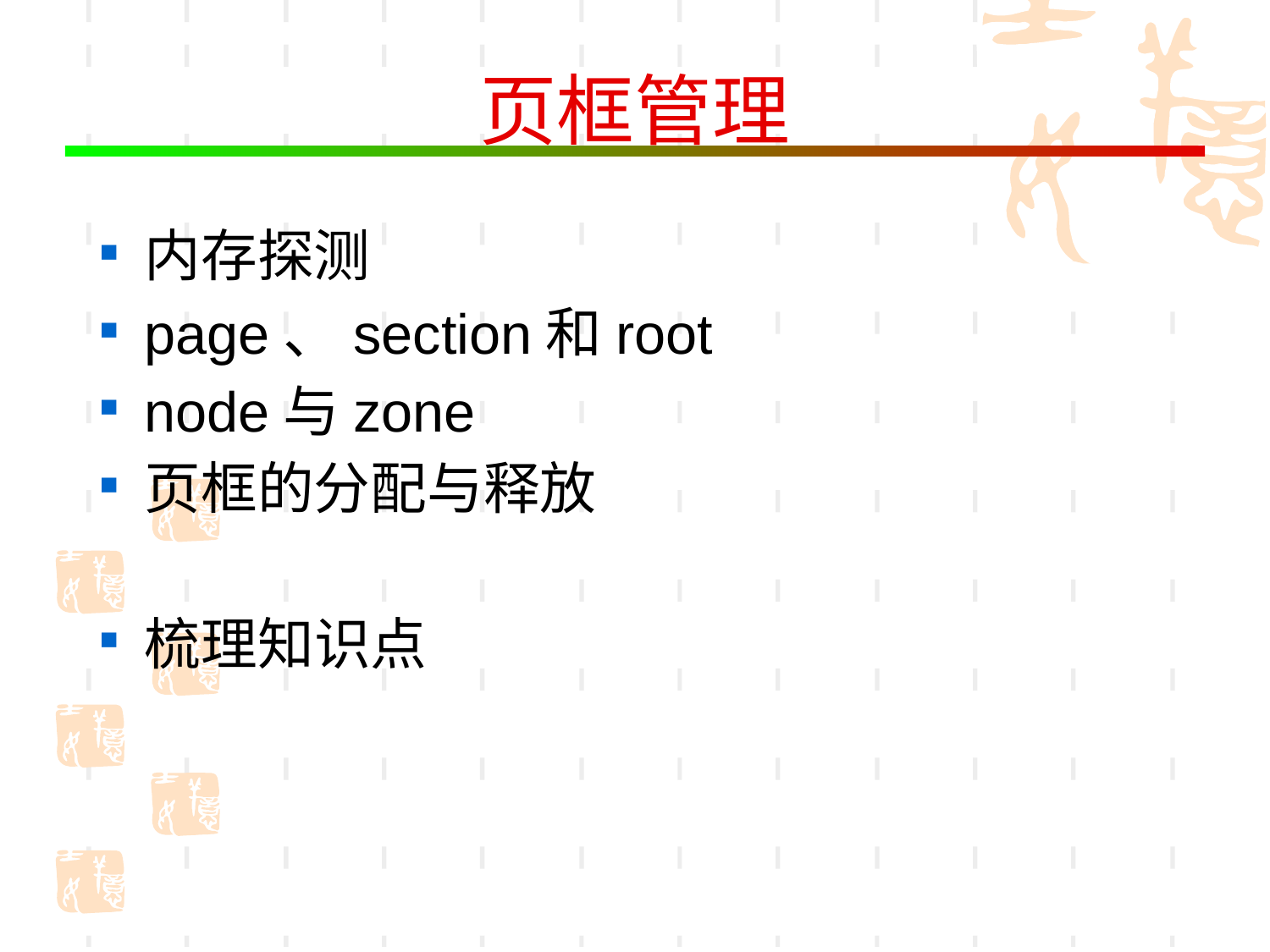

# 页框管理
内存探测
page、section和root
node与zone
页框的分配与释放

梳理知识点